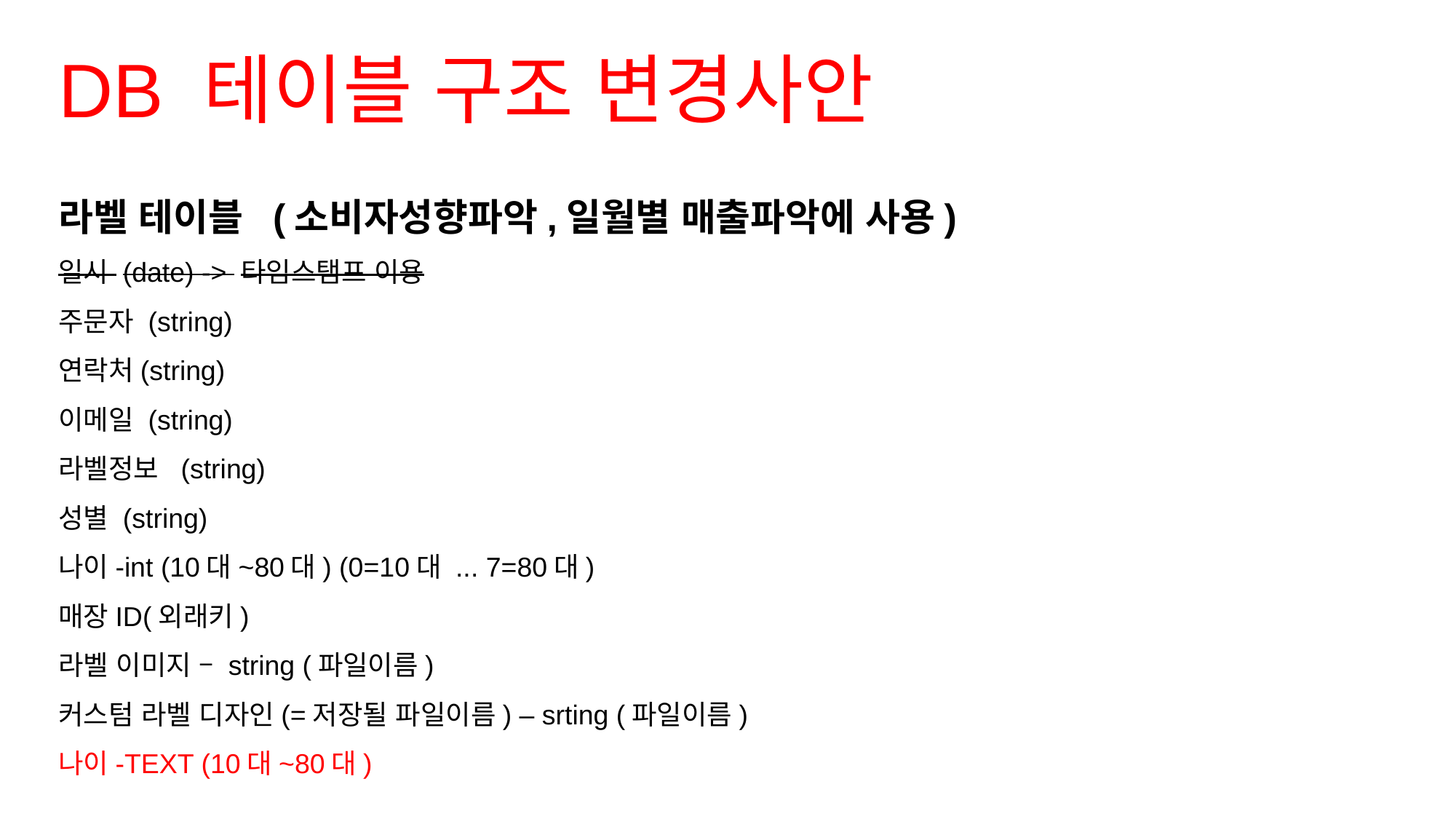

DB 테이블 구조 변경사안
라벨 테이블  (소비자성향파악,일월별 매출파악에 사용)
일시 (date) -> 타임스탬프 이용
주문자 (string)
연락처(string)
이메일 (string)
라벨정보  (string)
성별 (string)
나이-int (10대~80대) (0=10대 ... 7=80대)
매장ID(외래키)
라벨 이미지 – string (파일이름)
커스텀 라벨 디자인(=저장될 파일이름) – srting (파일이름)
나이-TEXT (10대~80대)